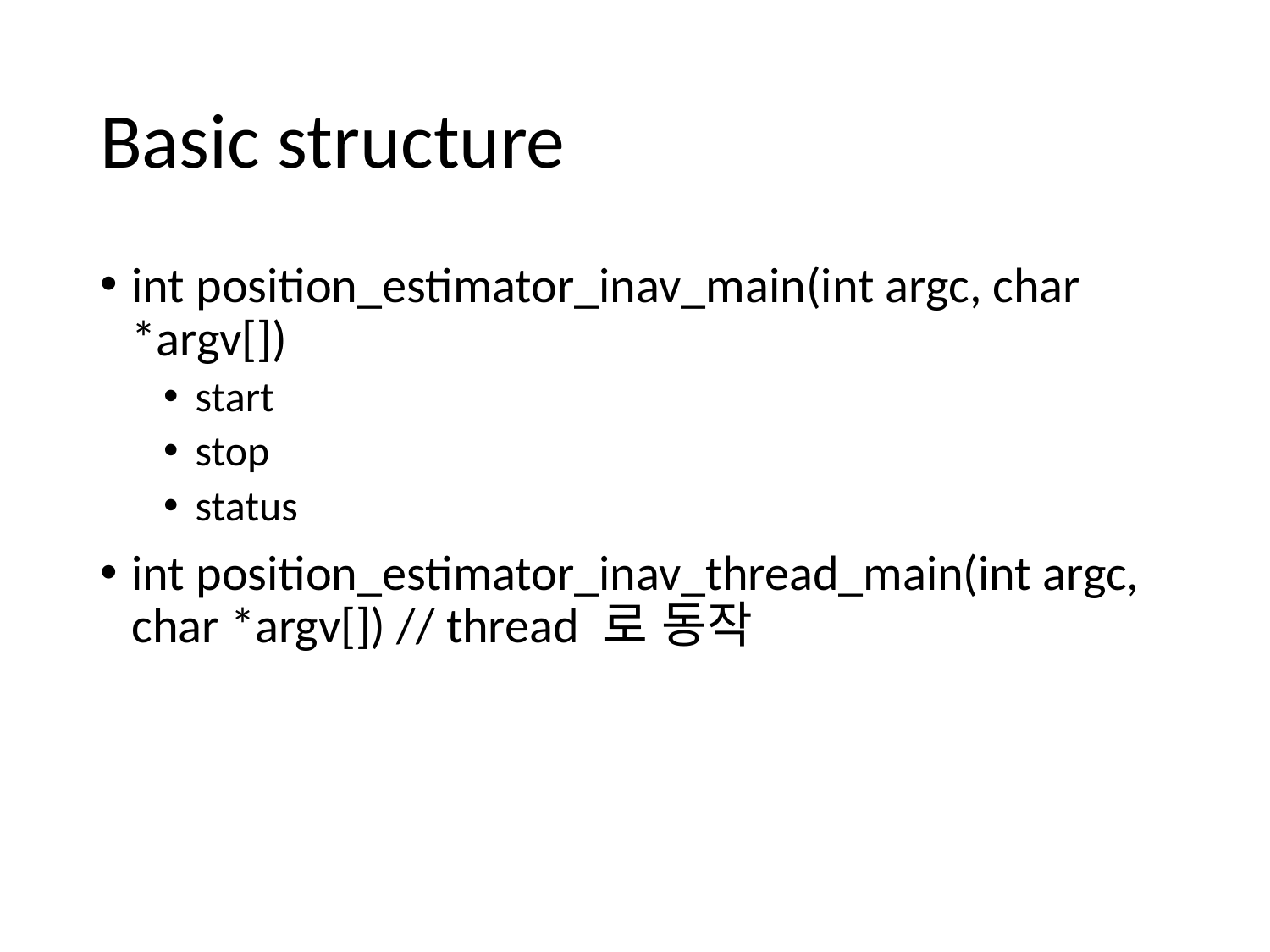

# Basic structure
int position_estimator_inav_main(int argc, char *argv[])
start
stop
status
int position_estimator_inav_thread_main(int argc, char *argv[]) // thread 로 동작